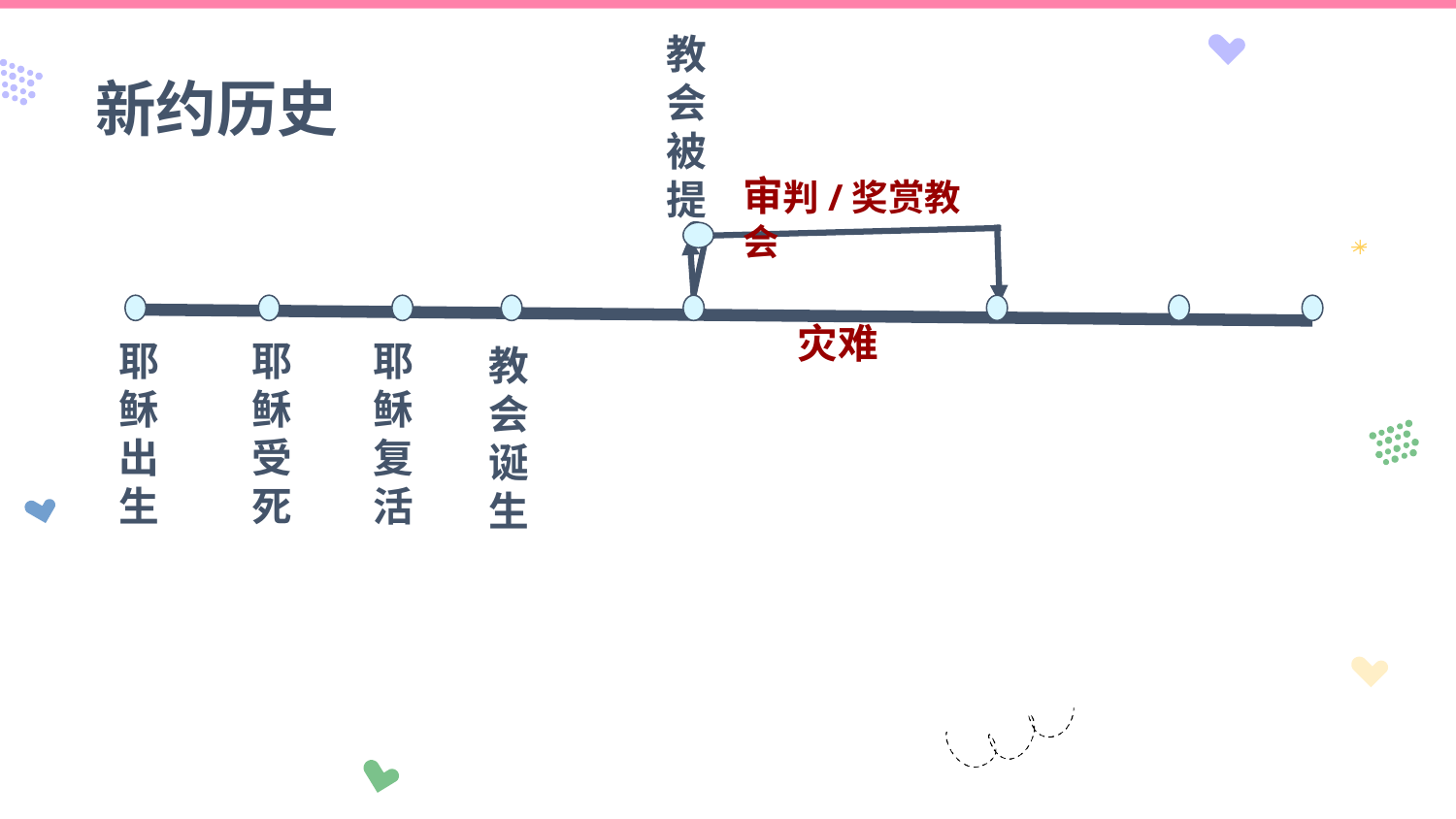

教会被提
# 新约历史
审判/奖赏教会

  灾难
耶稣出生
耶稣受死
耶稣复活

教会诞生